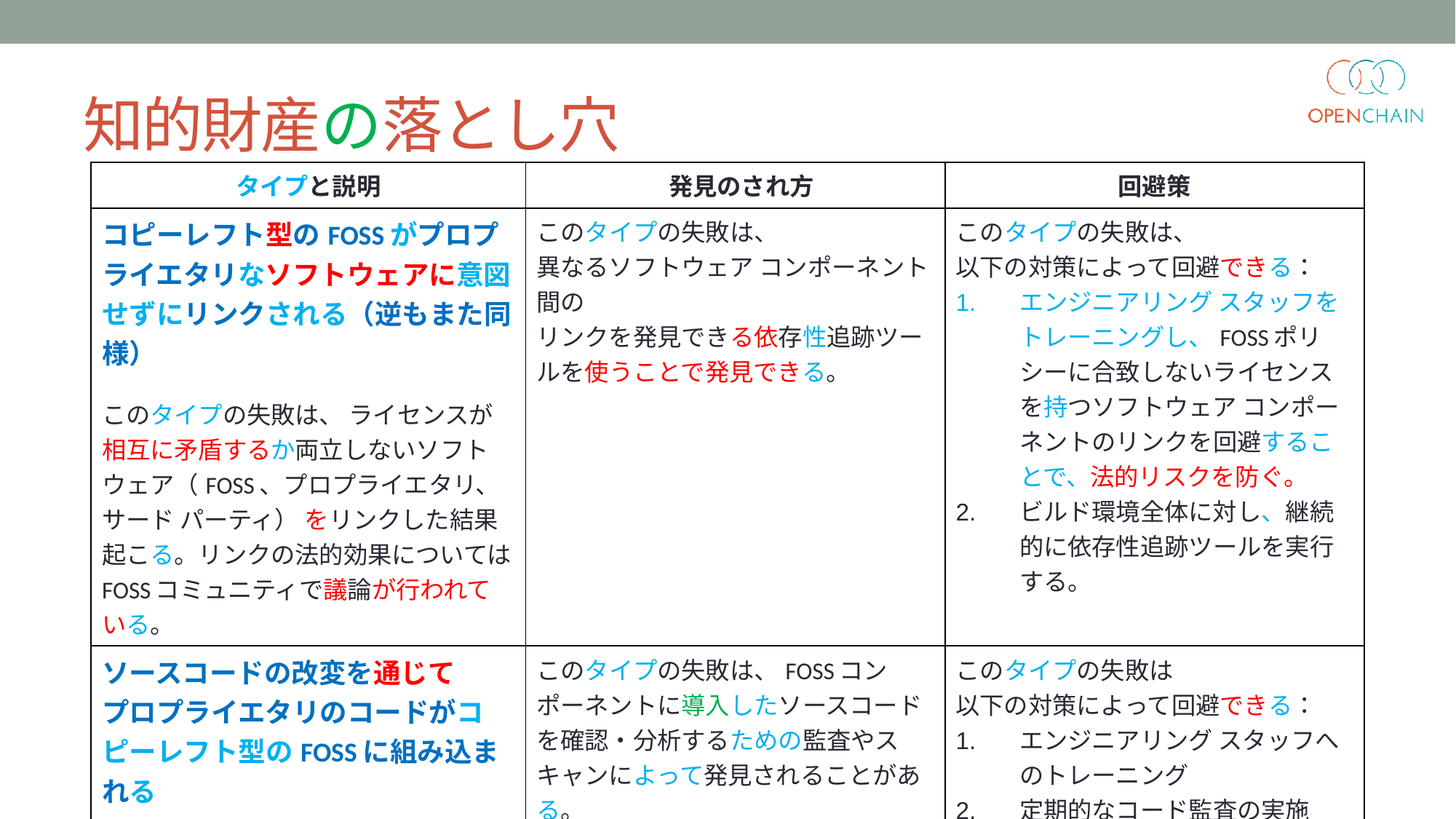

# 知的財産の落とし穴
| タイプと説明 | 発見のされ方 | 回避策 |
| --- | --- | --- |
| コピーレフト型のFOSSがプロプライエタリなソフトウェアに意図せずにリンクされる（逆もまた同様） このタイプの失敗は、 ライセンスが相互に矛盾するか両立しないソフトウェア（FOSS、プロプライエタリ、サード パーティ） をリンクした結果起こる。リンクの法的効果についてはFOSSコミュニティで議論が行われている。 | このタイプの失敗は、 異なるソフトウェア コンポーネント間の リンクを発見できる依存性追跡ツールを使うことで発見できる。 | このタイプの失敗は、 以下の対策によって回避できる： エンジニアリング スタッフをトレーニングし、FOSSポリシーに合致しないライセンスを持つソフトウェア コンポーネントのリンクを回避することで、法的リスクを防ぐ。 ビルド環境全体に対し、継続的に依存性追跡ツールを実行する。 |
| ソースコードの改変を通じて プロプライエタリのコードがコピーレフト型のFOSSに組み込まれる | このタイプの失敗は、FOSSコンポーネントに導入したソースコードを確認・分析するための監査やスキャンによって発見されることがある。 | このタイプの失敗は 以下の対策によって回避できる： エンジニアリング スタッフへのトレーニング 定期的なコード監査の実施 |